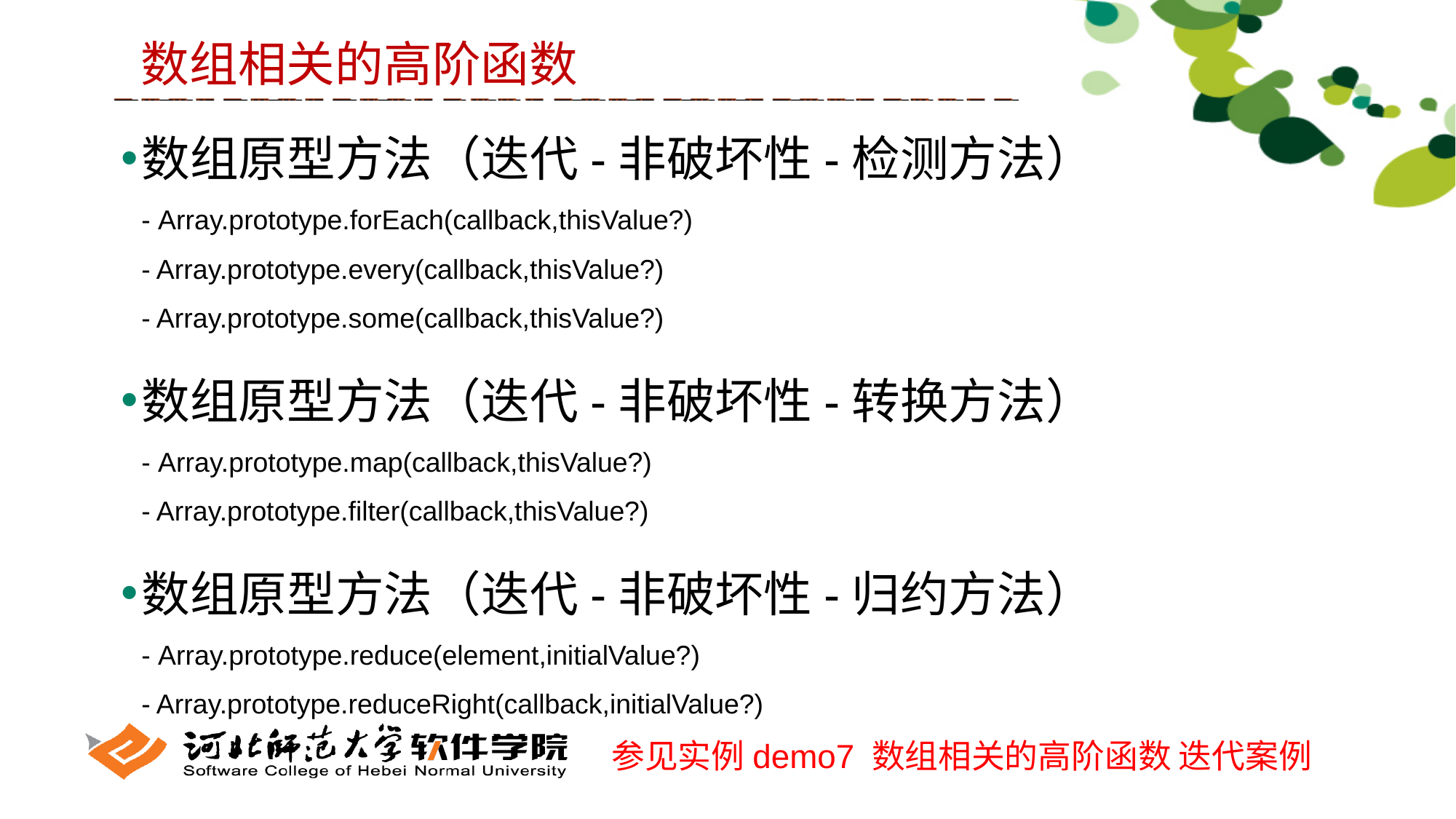

数组相关的高阶函数
数组原型方法（迭代-非破坏性-检测方法）
- Array.prototype.forEach(callback,thisValue?)
- Array.prototype.every(callback,thisValue?)
- Array.prototype.some(callback,thisValue?)
数组原型方法（迭代-非破坏性-转换方法）
- Array.prototype.map(callback,thisValue?)
- Array.prototype.filter(callback,thisValue?)
数组原型方法（迭代-非破坏性-归约方法）
- Array.prototype.reduce(element,initialValue?)
- Array.prototype.reduceRight(callback,initialValue?)

参见实例demo7 数组相关的高阶函数 迭代案例